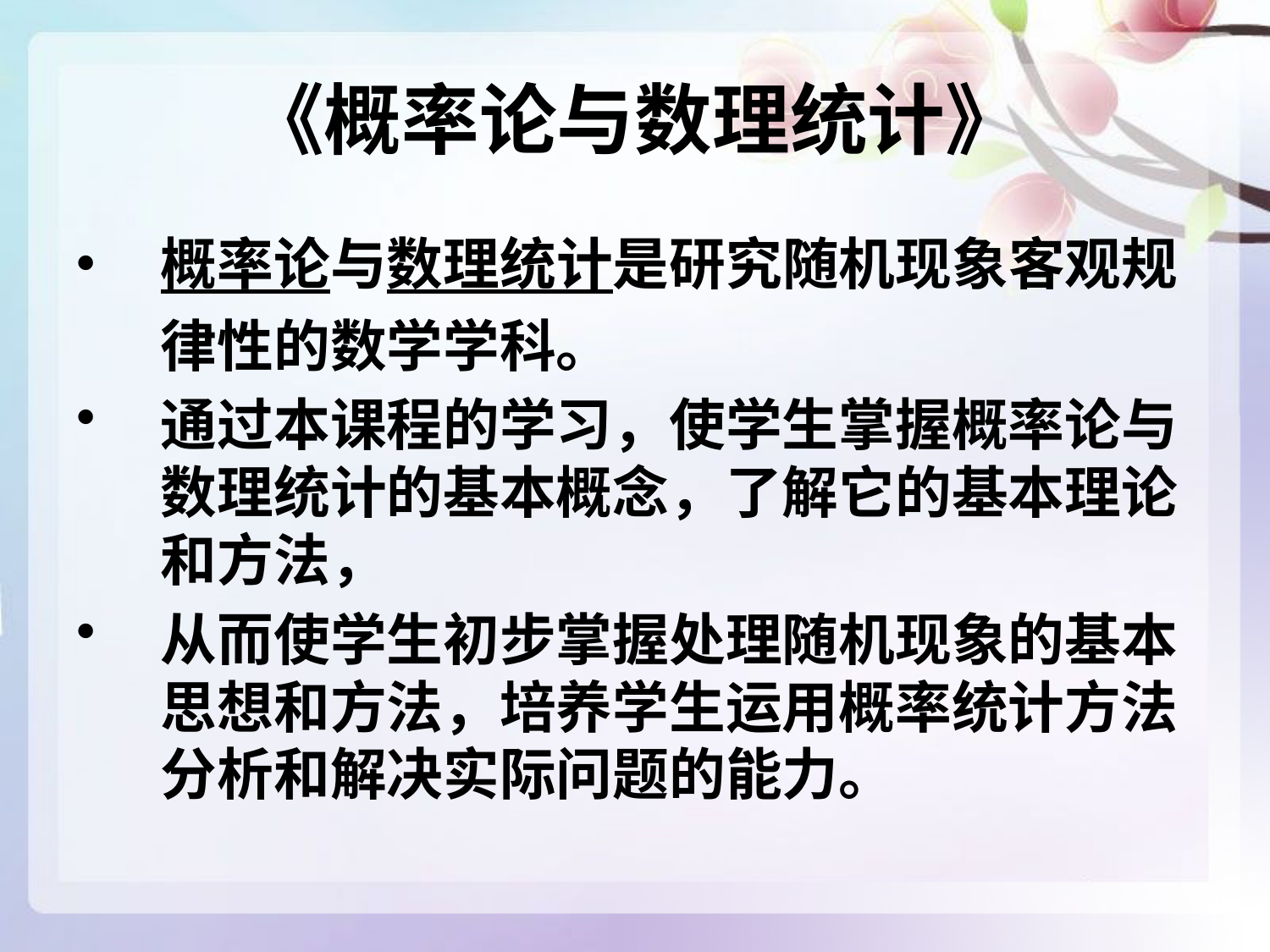

# 《概率论与数理统计》
概率论与数理统计是研究随机现象客观规律性的数学学科。
通过本课程的学习，使学生掌握概率论与数理统计的基本概念，了解它的基本理论和方法，
从而使学生初步掌握处理随机现象的基本思想和方法，培养学生运用概率统计方法分析和解决实际问题的能力。